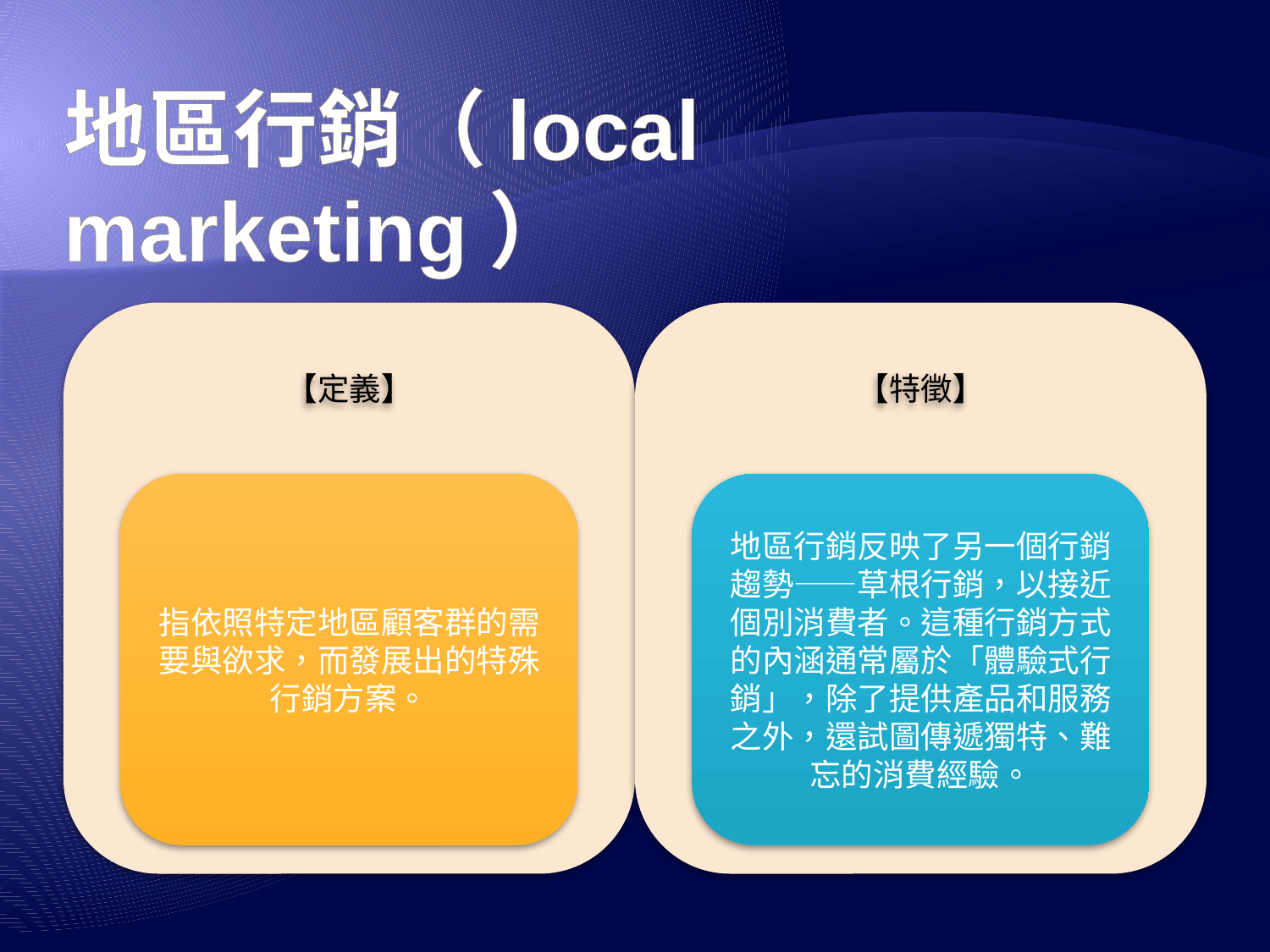

# 地區行銷（local marketing）
【定義】
【特徵】
指依照特定地區顧客群的需要與欲求，而發展出的特殊行銷方案。
地區行銷反映了另一個行銷趨勢——草根行銷，以接近個別消費者。這種行銷方式的內涵通常屬於「體驗式行銷」，除了提供產品和服務之外，還試圖傳遞獨特、難忘的消費經驗。